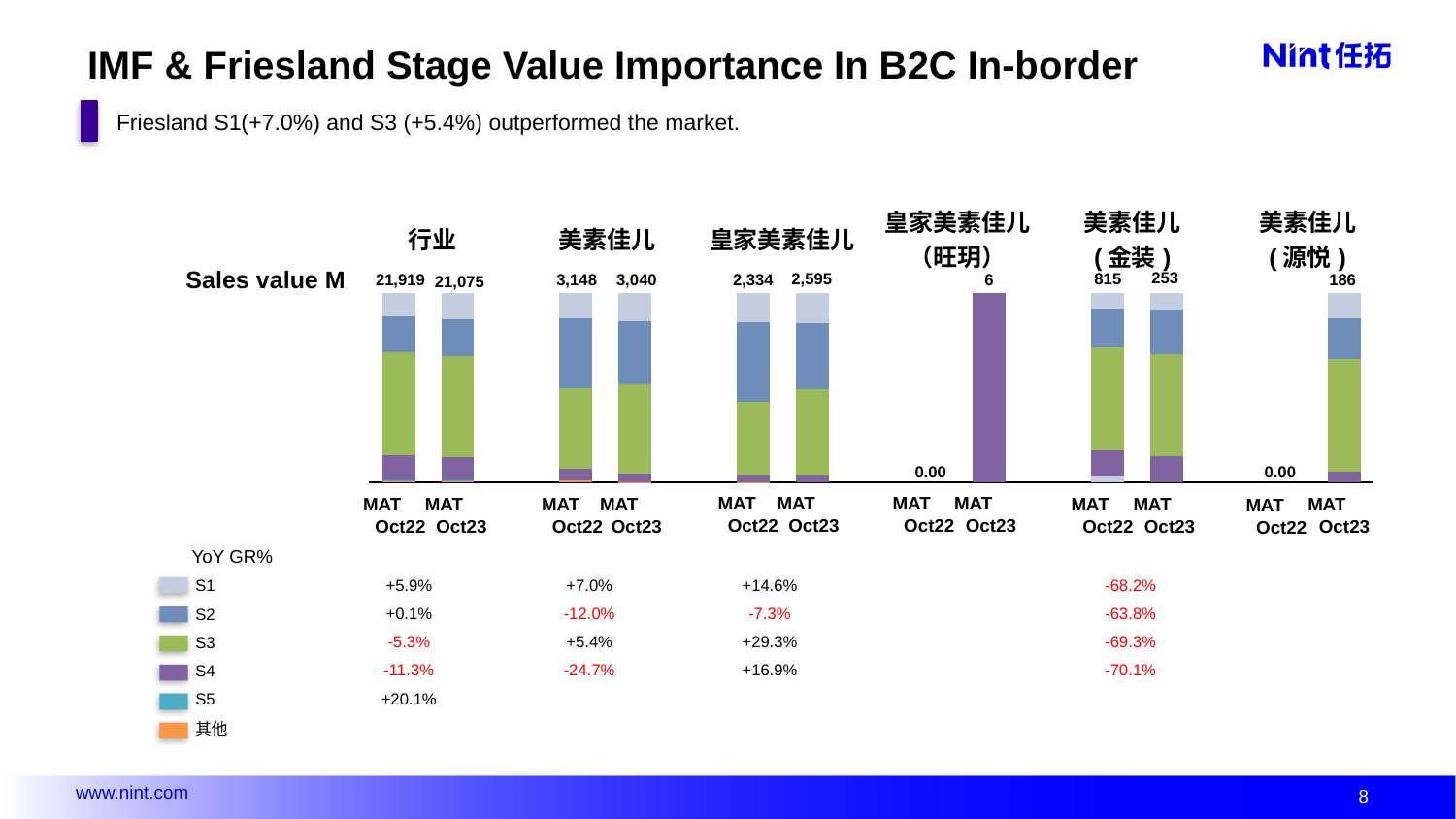

# IMF & Friesland Stage Value Importance In B2C In-border
Friesland S1(+7.0%) and S3 (+5.4%) outperformed the market.
| 行业 | 美素佳儿 | 皇家美素佳儿 | 皇家美素佳儿 （旺玥） | 美素佳儿 (金装) | 美素佳儿 (源悦) |
| --- | --- | --- | --- | --- | --- |
Sales value M
253
815
2,595
3,148
3,040
186
2,334
21,919
6
21,075

### Chart

| Category | 系列6 | 系列5 | 系列4 | 系列3 | 系列2 | 系列1 |
|---|---|---|---|---|---|---|
| 1 | 0.92 | 0.03 | 13.53 | 54.19 | 18.88 | 12.44 |
| 2 | 0.74 | 0.03 | 12.48 | 53.38 | 19.66 | 13.71 |
| 3 | None | None | None | None | None | None |
| 4 | 0.86 | 0.0 | 6.11 | 42.98 | 36.57 | 13.48 |
| 5 | 0.06 | 0.0 | 4.77 | 46.9 | 33.33 | 14.94 |
| 6 | None | None | None | None | None | None |
| 7 | 0.01 | 0.0 | 3.48 | 39.07 | 42.2 | 15.24 |
| 8 | 0.0 | 0.0 | 3.66 | 45.44 | 35.19 | 15.71 |
| 9 | None | None | None | None | None | None |
| 10 | None | None | None | None | None | None |
| 11 | 0.0 | 0.0 | 100.0 | 0.0 | 0.0 | 0.0 |
| 12 | None | None | None | None | None | None |
| 13 | 3.3 | 0.0 | 13.63 | 54.18 | 20.45 | 8.44 |
| 14 | 0.76 | 0.0 | 13.14 | 53.58 | 23.88 | 8.64 |
| 15 | None | None | None | None | None | None |
| 16 | None | None | None | None | None | None |
| 17 | 0.0 | 0.0 | 5.57 | 59.78 | 21.45 | 13.2 |
0.00
0.00
MAT
Oct22
MAT
Oct23
MAT
Oct22
MAT
Oct23
MAT
Oct23
MAT
Oct22
MAT
Oct23
MAT
Oct22
MAT
Oct23
MAT
Oct22
MAT
Oct23
MAT
Oct22
YoY GR%
| S1 | +5.9% | +7.0% | +14.6% |  | -68.2% |  |
| --- | --- | --- | --- | --- | --- | --- |
| S2 | +0.1% | -12.0% | -7.3% |  | -63.8% |  |
| S3 | -5.3% | +5.4% | +29.3% |  | -69.3% |  |
| S4 | -11.3% | -24.7% | +16.9% |  | -70.1% |  |
| S5 | +20.1% |  |  |  |  |  |
| 其他 |  |  |  |  |  |  |